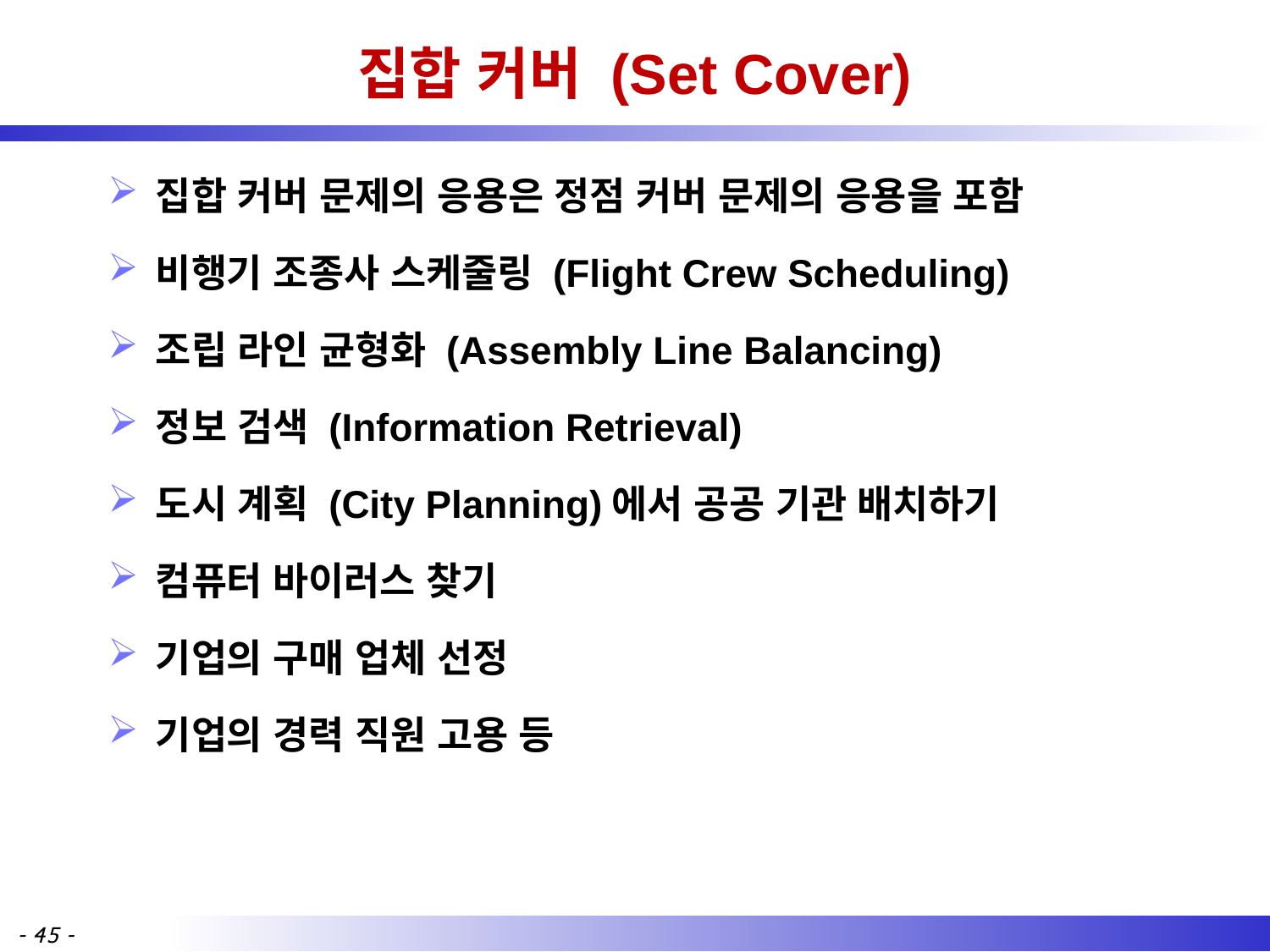

# 집합 커버 (Set Cover)
집합 커버 문제의 응용은 정점 커버 문제의 응용을 포함
비행기 조종사 스케줄링 (Flight Crew Scheduling)
조립 라인 균형화 (Assembly Line Balancing)
정보 검색 (Information Retrieval)
도시 계획 (City Planning)에서 공공 기관 배치하기
컴퓨터 바이러스 찾기
기업의 구매 업체 선정
기업의 경력 직원 고용 등
- 45 -